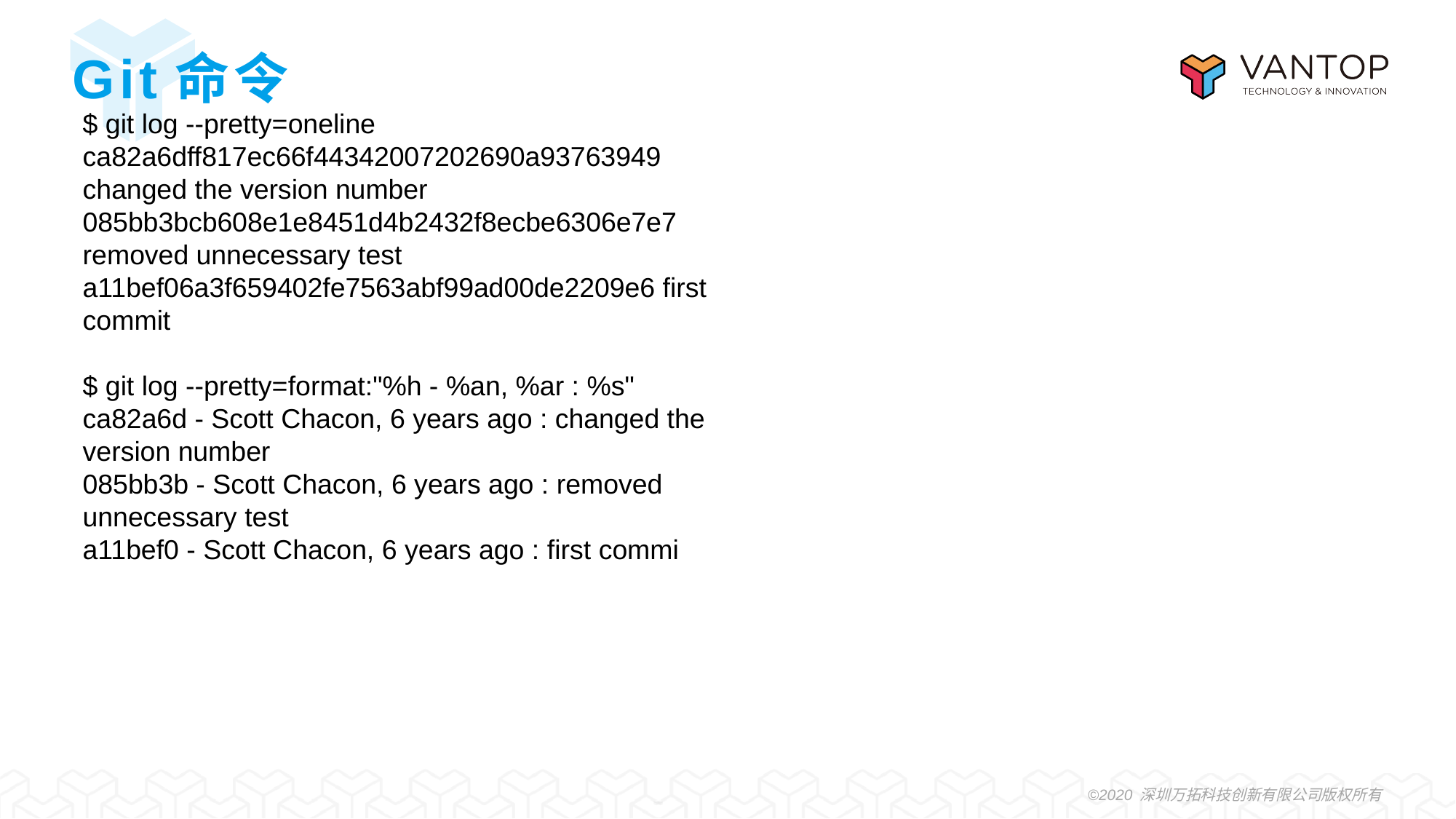

# Git命令
$ git log --pretty=oneline
ca82a6dff817ec66f44342007202690a93763949 changed the version number
085bb3bcb608e1e8451d4b2432f8ecbe6306e7e7 removed unnecessary test
a11bef06a3f659402fe7563abf99ad00de2209e6 first commit

$ git log --pretty=format:"%h - %an, %ar : %s"
ca82a6d - Scott Chacon, 6 years ago : changed the version number
085bb3b - Scott Chacon, 6 years ago : removed unnecessary test
a11bef0 - Scott Chacon, 6 years ago : first commi